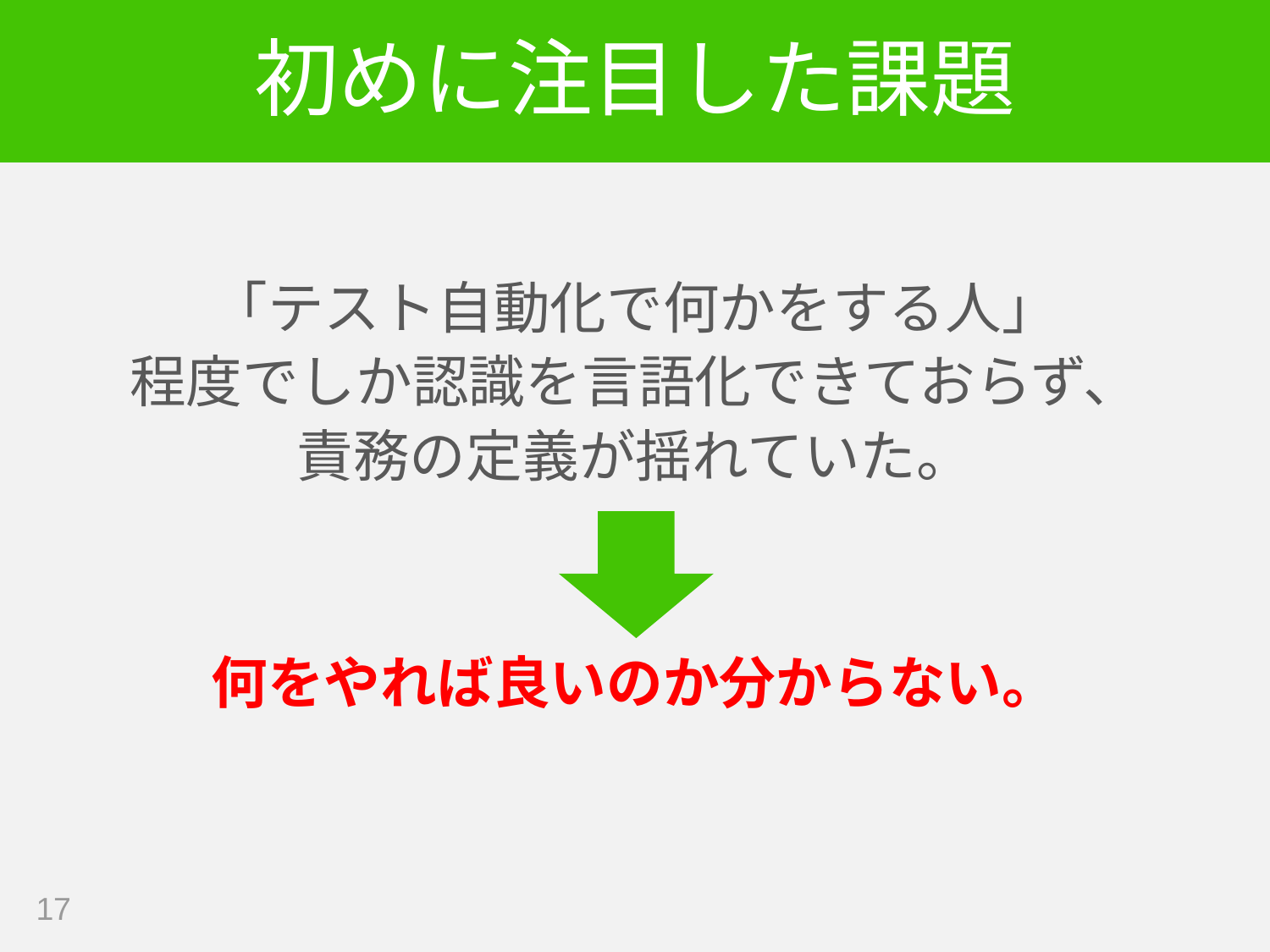

# 初めに注目した課題
「テスト自動化で何かをする人」
程度でしか認識を言語化できておらず、
責務の定義が揺れていた。

何をやれば良いのか分からない。
17